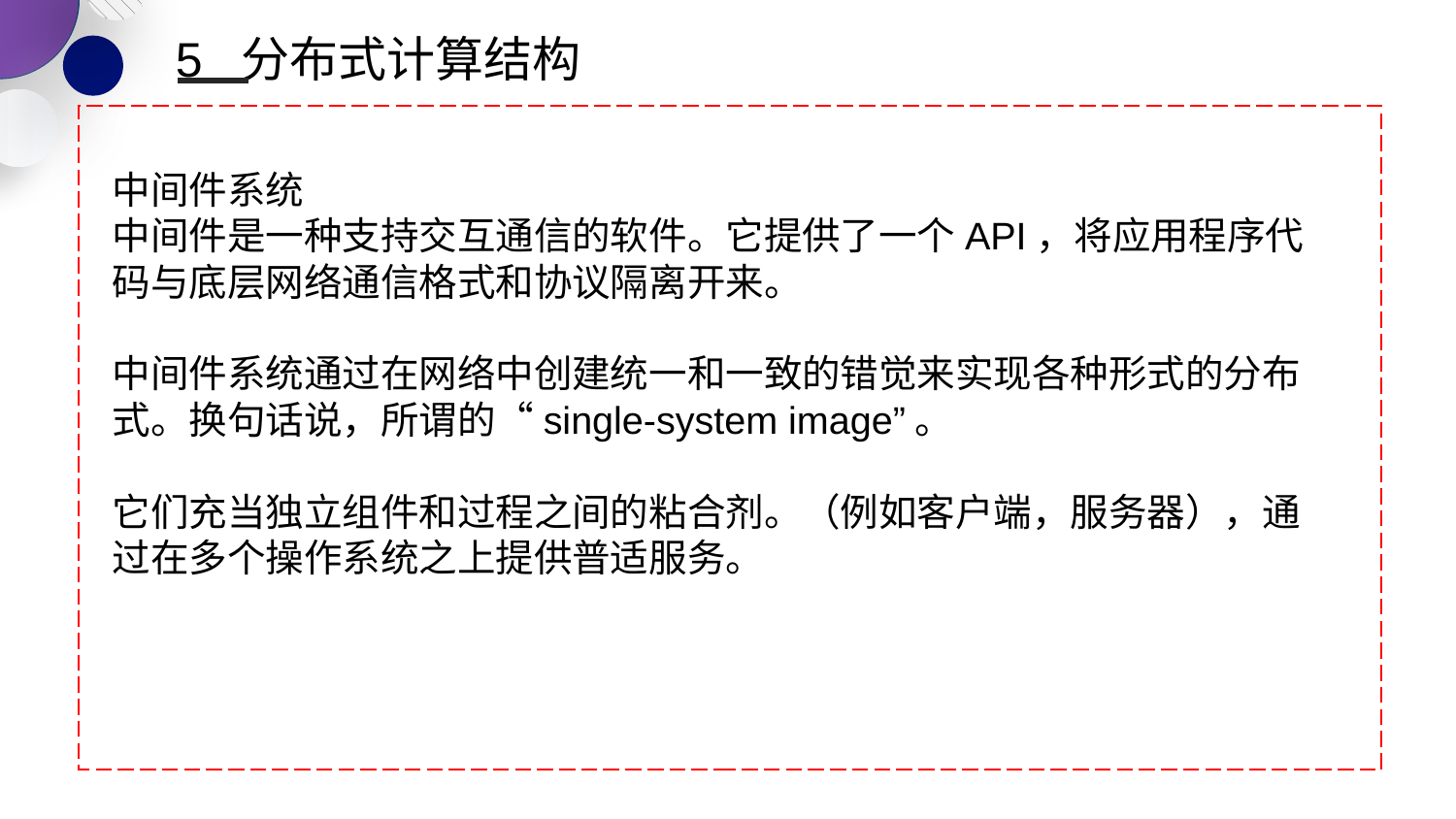

5  分布式计算结构

中间件系统
中间件是一种支持交互通信的软件。它提供了一个API，将应用程序代码与底层网络通信格式和协议隔离开来。

中间件系统通过在网络中创建统一和一致的错觉来实现各种形式的分布式。换句话说，所谓的“single-system image”。

它们充当独立组件和过程之间的粘合剂。（例如客户端，服务器），通过在多个操作系统之上提供普适服务。